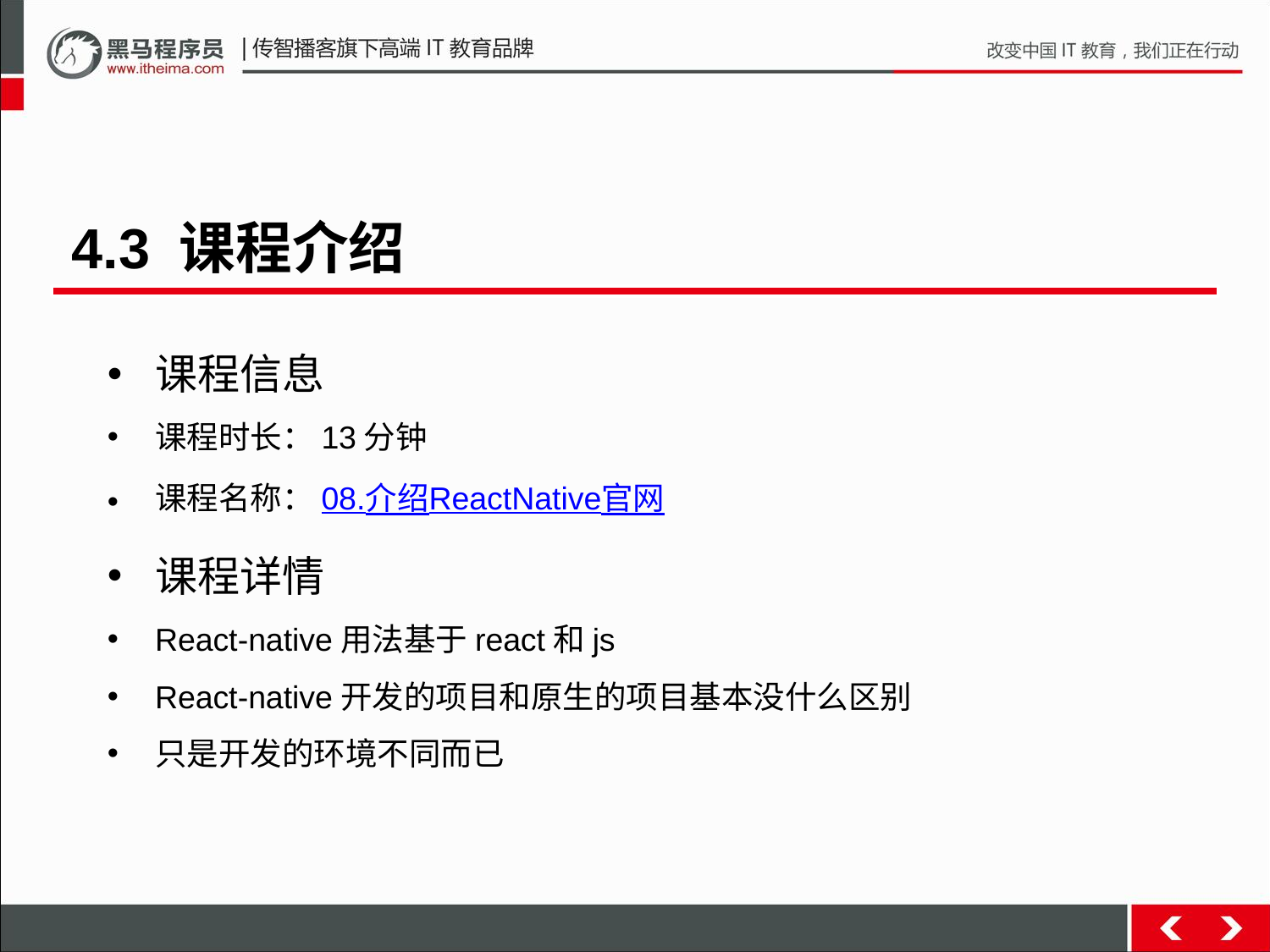

4.3 课程介绍
课程信息
课程时长：13分钟
课程名称：08.介绍ReactNative官网
课程详情
React-native用法基于react和js
React-native开发的项目和原生的项目基本没什么区别
只是开发的环境不同而已